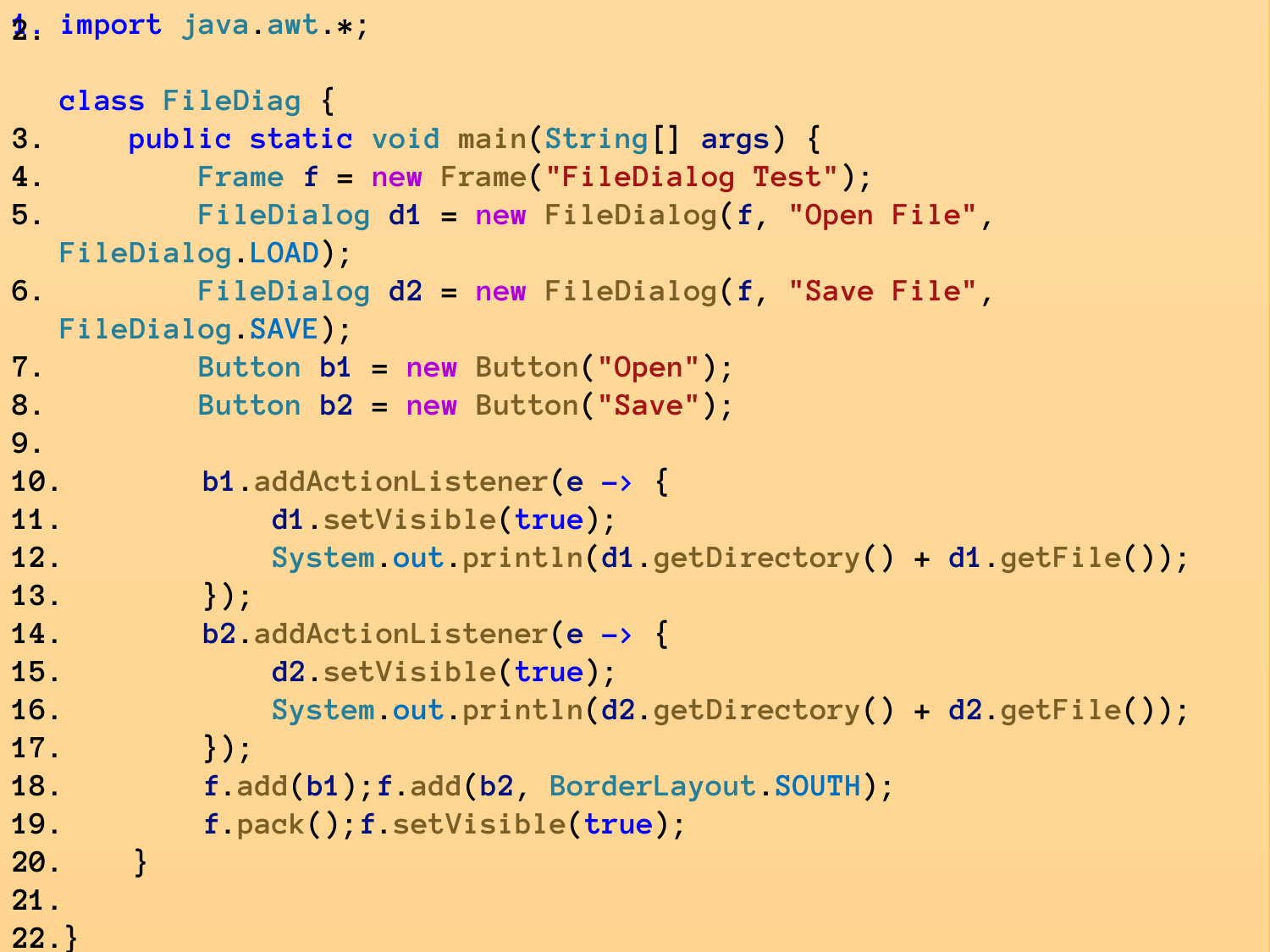

import java.awt.*;
class FileDiag {
    public static void main(String[] args) {
        Frame f = new Frame("FileDialog Test");
        FileDialog d1 = new FileDialog(f, "Open File", FileDialog.LOAD);
        FileDialog d2 = new FileDialog(f, "Save File", FileDialog.SAVE);
        Button b1 = new Button("Open");
        Button b2 = new Button("Save");

        b1.addActionListener(e -> {
            d1.setVisible(true);
            System.out.println(d1.getDirectory() + d1.getFile());
        });
        b2.addActionListener(e -> {
            d2.setVisible(true);
            System.out.println(d2.getDirectory() + d2.getFile());
        });
        f.add(b1);f.add(b2, BorderLayout.SOUTH);
        f.pack();f.setVisible(true);
    }

}
5
常用容器组件
PART
菜单组件